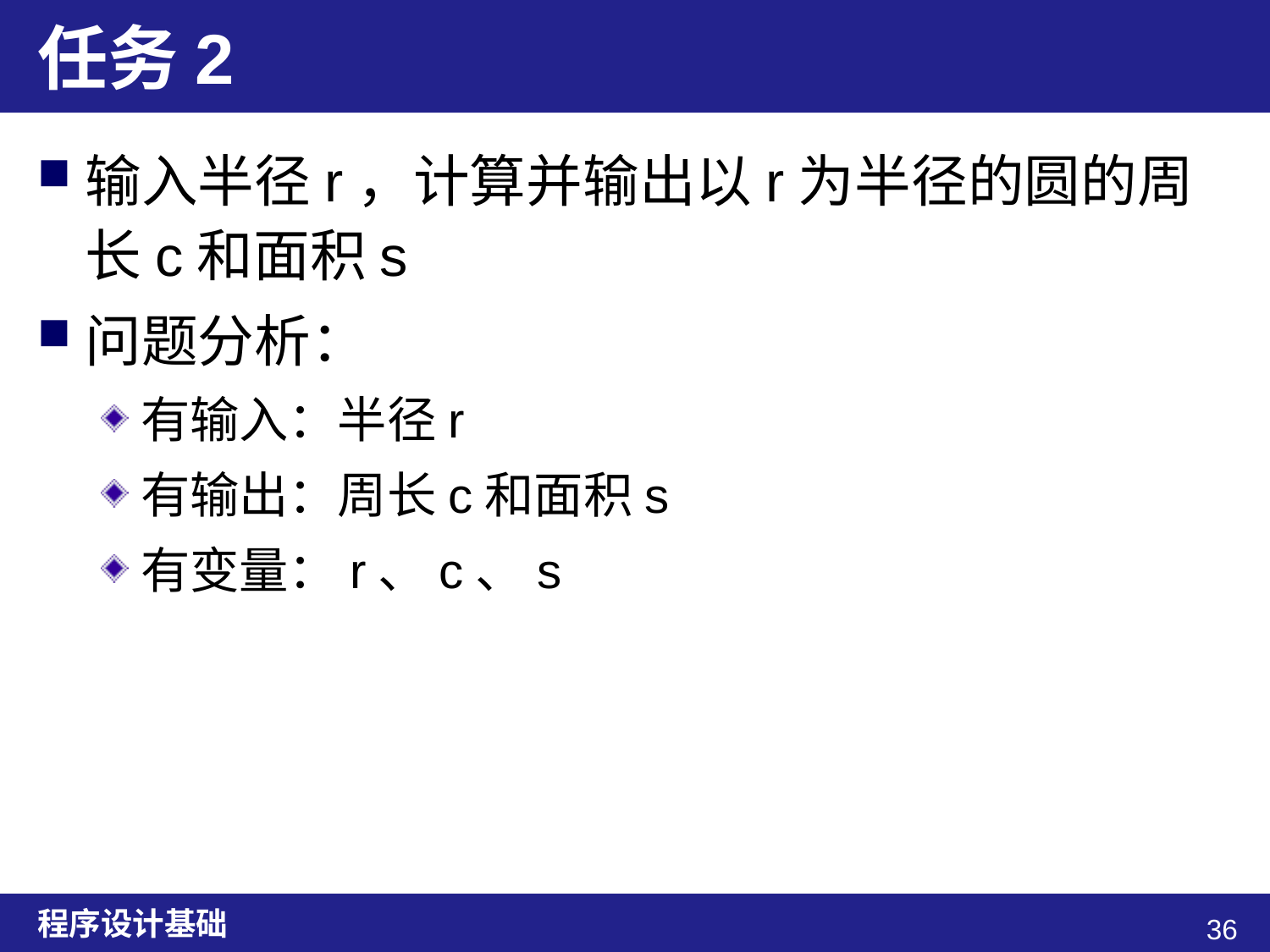

# 任务2
输入半径r，计算并输出以r为半径的圆的周长c和面积s
问题分析：
有输入：半径r
有输出：周长c和面积s
有变量：r、c、s